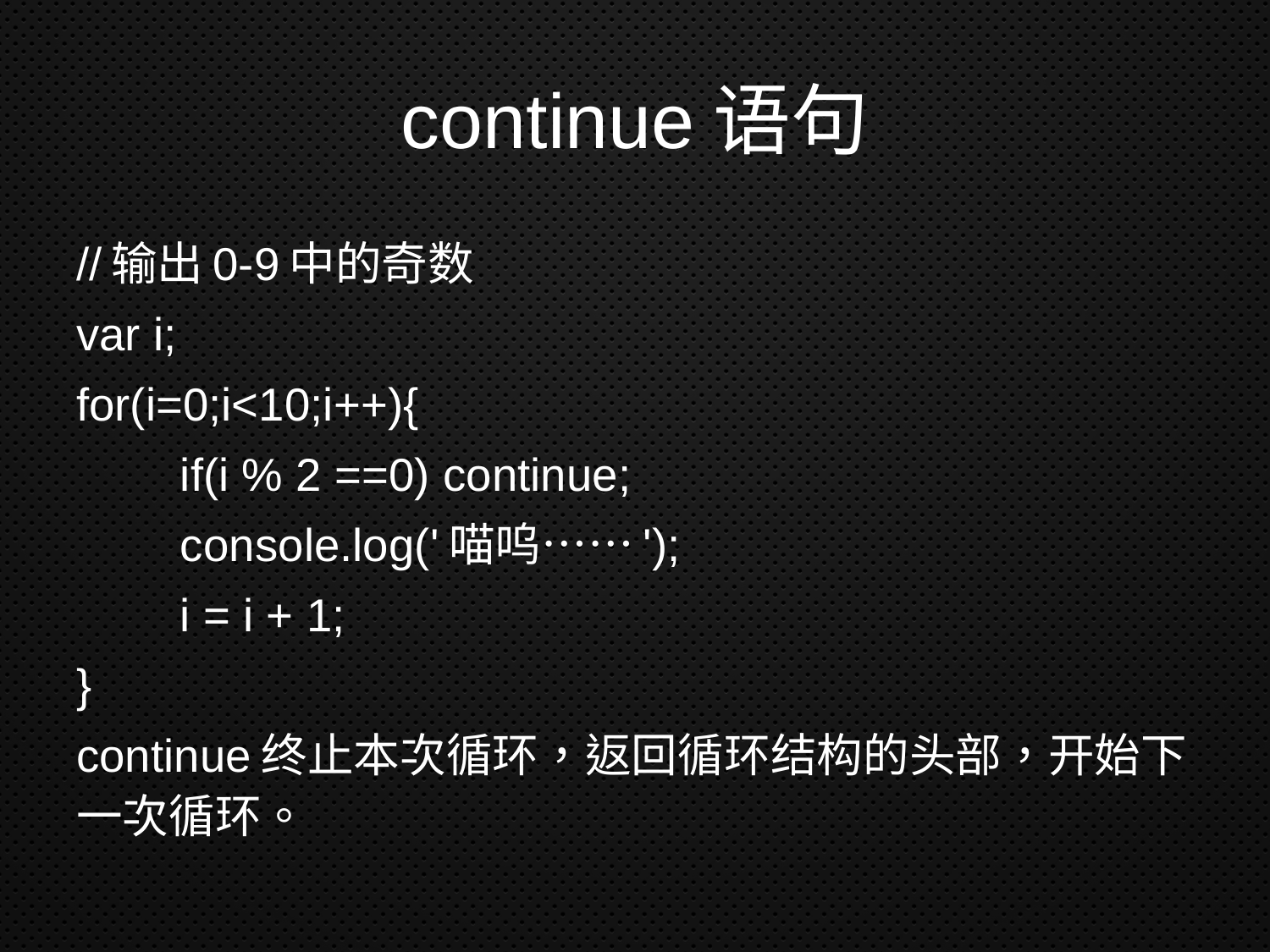

# continue语句
//输出0-9中的奇数
var i;
for(i=0;i<10;i++){
	if(i % 2 ==0) continue;
	console.log('喵呜……');
	i = i + 1;
}
continue终止本次循环，返回循环结构的头部，开始下一次循环。